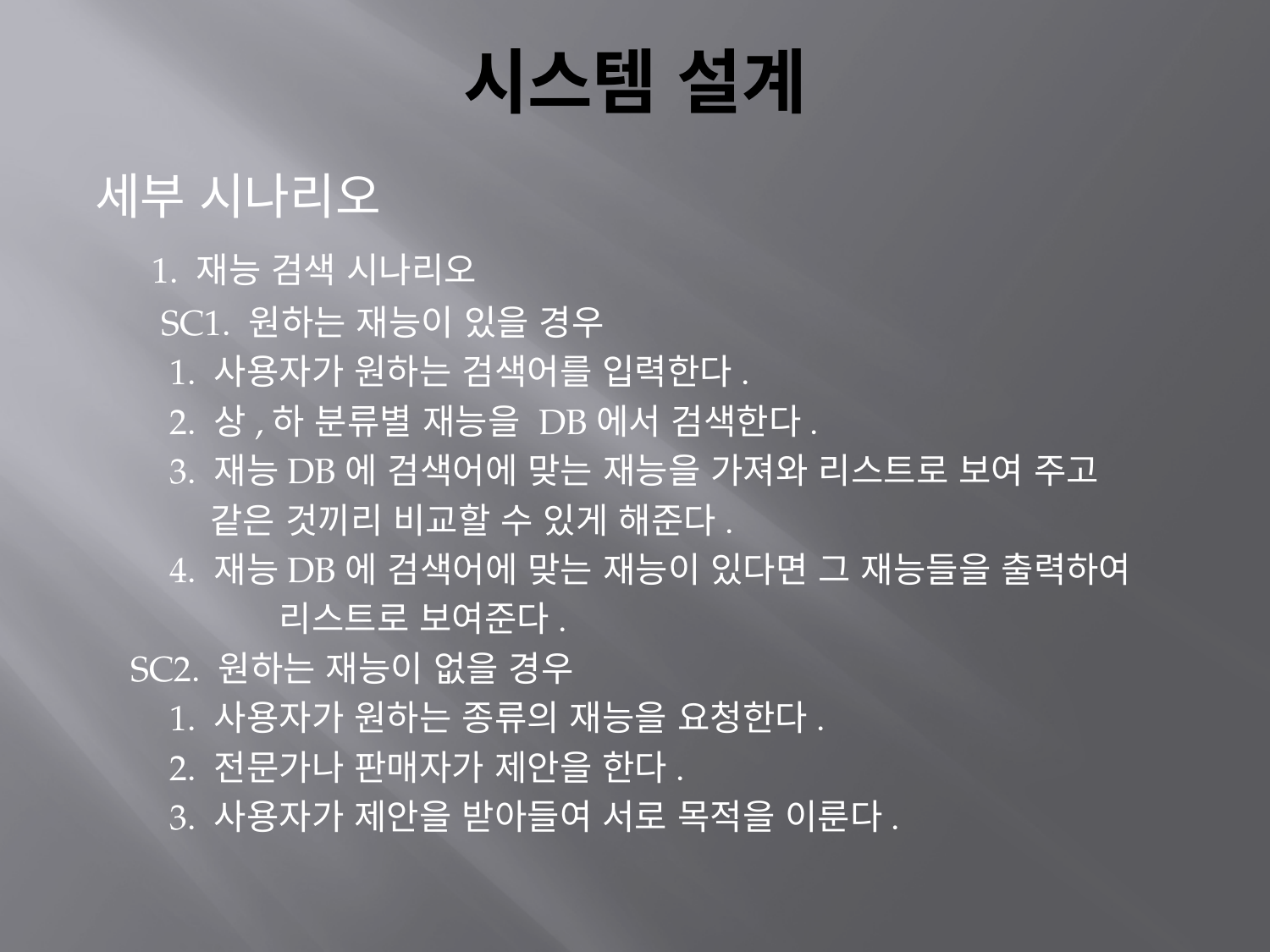

# 시스템 설계
세부 시나리오
	1. 재능 검색 시나리오
	 SC1. 원하는 재능이 있을 경우
	  1. 사용자가 원하는 검색어를 입력한다.
	  2. 상,하 분류별 재능을 DB에서 검색한다.
	  3. 재능DB에 검색어에 맞는 재능을 가져와 리스트로 보여 주고
	     같은 것끼리 비교할 수 있게 해준다.
	  4. 재능DB에 검색어에 맞는 재능이 있다면 그 재능들을 출력하여
		리스트로 보여준다.
    SC2. 원하는 재능이 없을 경우
	  1. 사용자가 원하는 종류의 재능을 요청한다.
	  2. 전문가나 판매자가 제안을 한다.
	  3. 사용자가 제안을 받아들여 서로 목적을 이룬다.